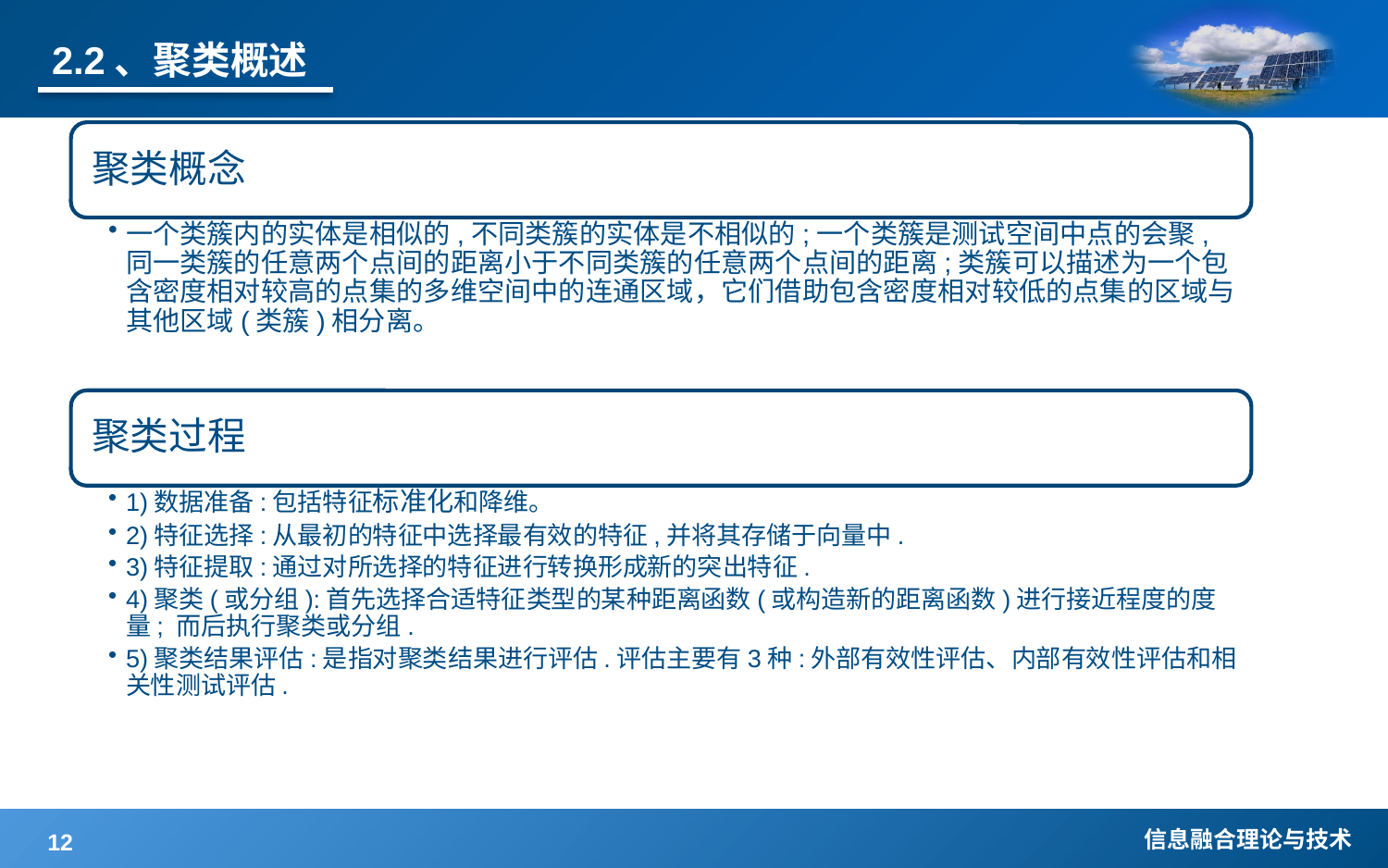

2.2、聚类概述
聚类概念
一个类簇内的实体是相似的,不同类簇的实体是不相似的;一个类簇是测试空间中点的会聚,同一类簇的任意两个点间的距离小于不同类簇的任意两个点间的距离;类簇可以描述为一个包含密度相对较高的点集的多维空间中的连通区域，它们借助包含密度相对较低的点集的区域与其他区域(类簇)相分离。
聚类过程
1)数据准备:包括特征标准化和降维。
2)特征选择:从最初的特征中选择最有效的特征,并将其存储于向量中.
3)特征提取:通过对所选择的特征进行转换形成新的突出特征.
4)聚类(或分组):首先选择合适特征类型的某种距离函数(或构造新的距离函数)进行接近程度的度量; 而后执行聚类或分组.
5)聚类结果评估:是指对聚类结果进行评估.评估主要有3种:外部有效性评估、内部有效性评估和相关性测试评估.